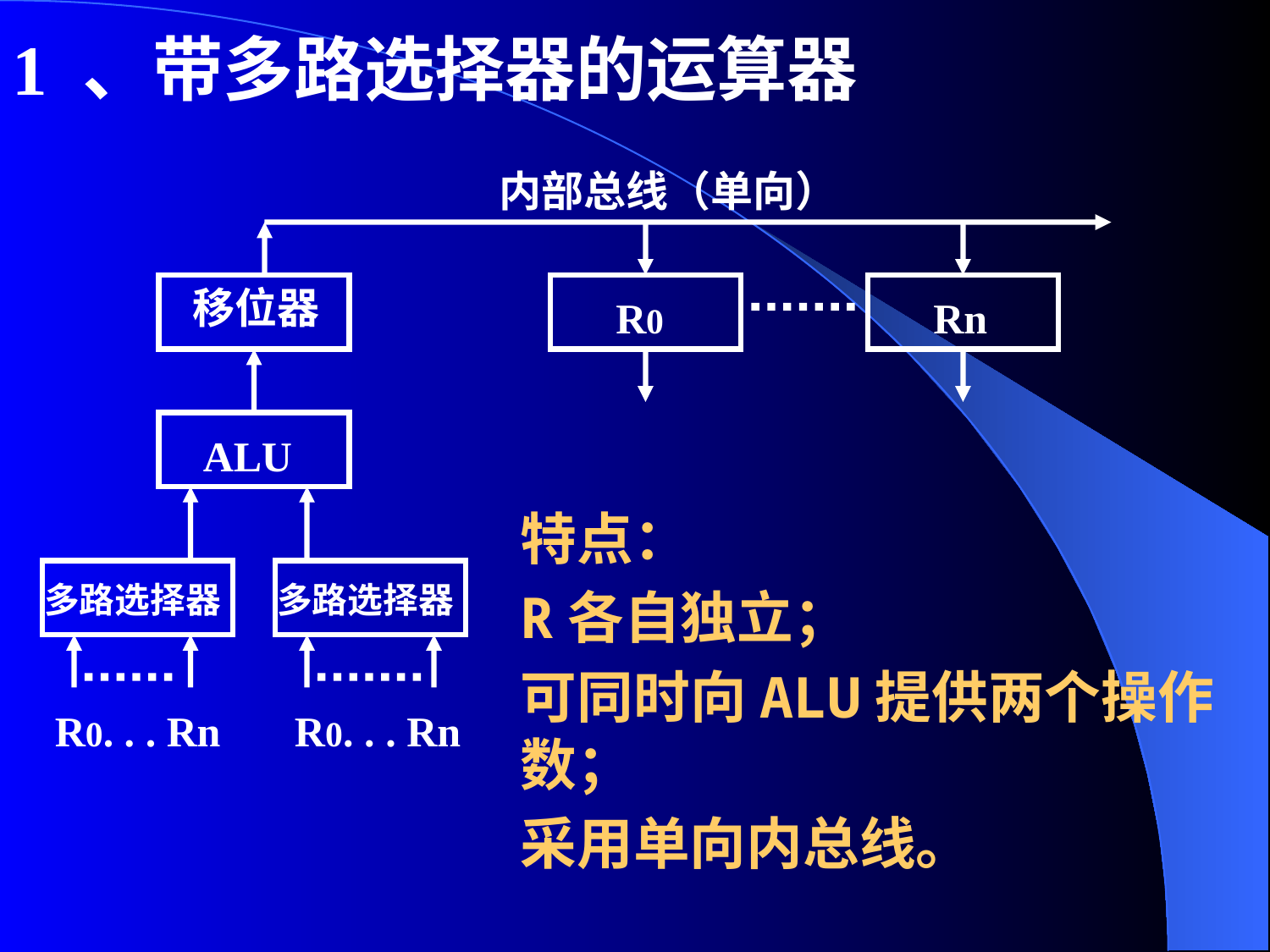

1 、带多路选择器的运算器
内部总线（单向）

移位器

R0
Rn

ALU

多路选择器
多路选择器

R0. . . Rn       R0. . . Rn
特点：
R各自独立；
可同时向ALU提供两个操作数；
采用单向内总线。